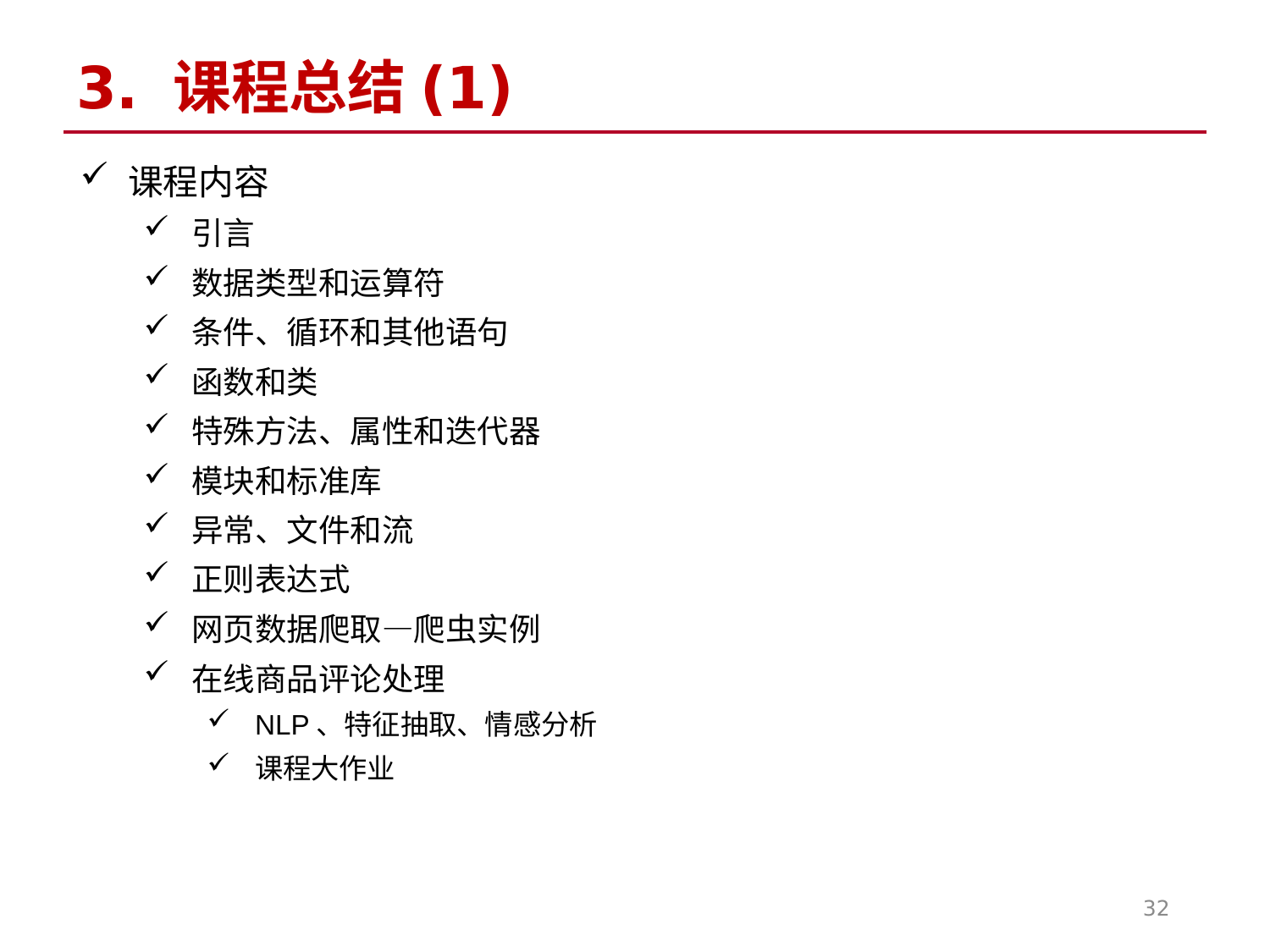

# 3. 课程总结(1)
课程内容
引言
数据类型和运算符
条件、循环和其他语句
函数和类
特殊方法、属性和迭代器
模块和标准库
异常、文件和流
正则表达式
网页数据爬取—爬虫实例
在线商品评论处理
NLP、特征抽取、情感分析
课程大作业
32